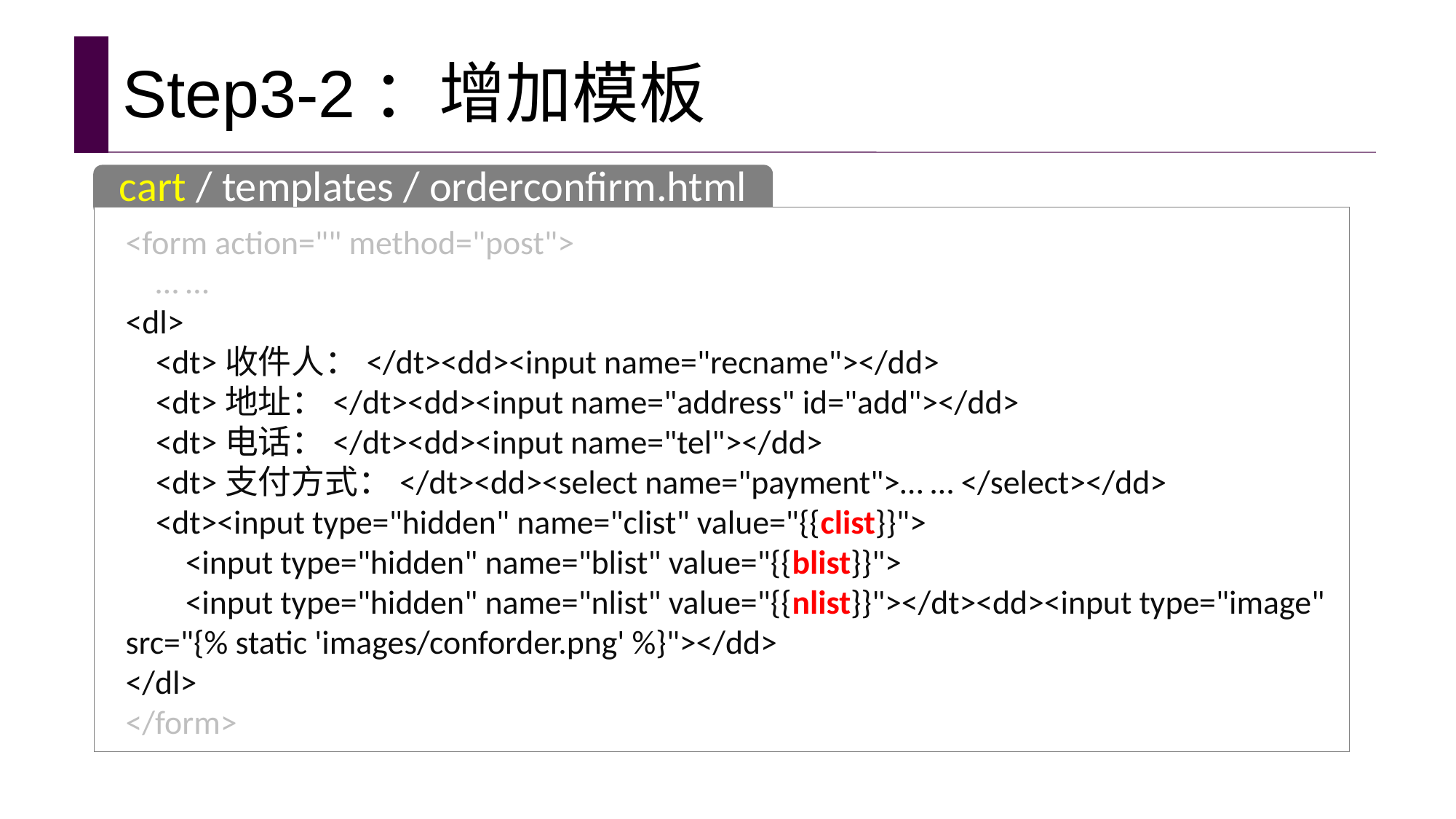

# Step3-2：增加模板
cart / templates / orderconfirm.html

<form action="" method="post">
    … …
<dl>
    <dt>收件人：</dt><dd><input name="recname"></dd>
    <dt>地址：</dt><dd><input name="address" id="add"></dd>
    <dt>电话：</dt><dd><input name="tel"></dd>
    <dt>支付方式：</dt><dd><select name="payment">… … </select></dd>
    <dt><input type="hidden" name="clist" value="{{clist}}">
        <input type="hidden" name="blist" value="{{blist}}">
        <input type="hidden" name="nlist" value="{{nlist}}"></dt><dd><input type="image" src="{% static 'images/conforder.png' %}"></dd>
</dl>
</form>